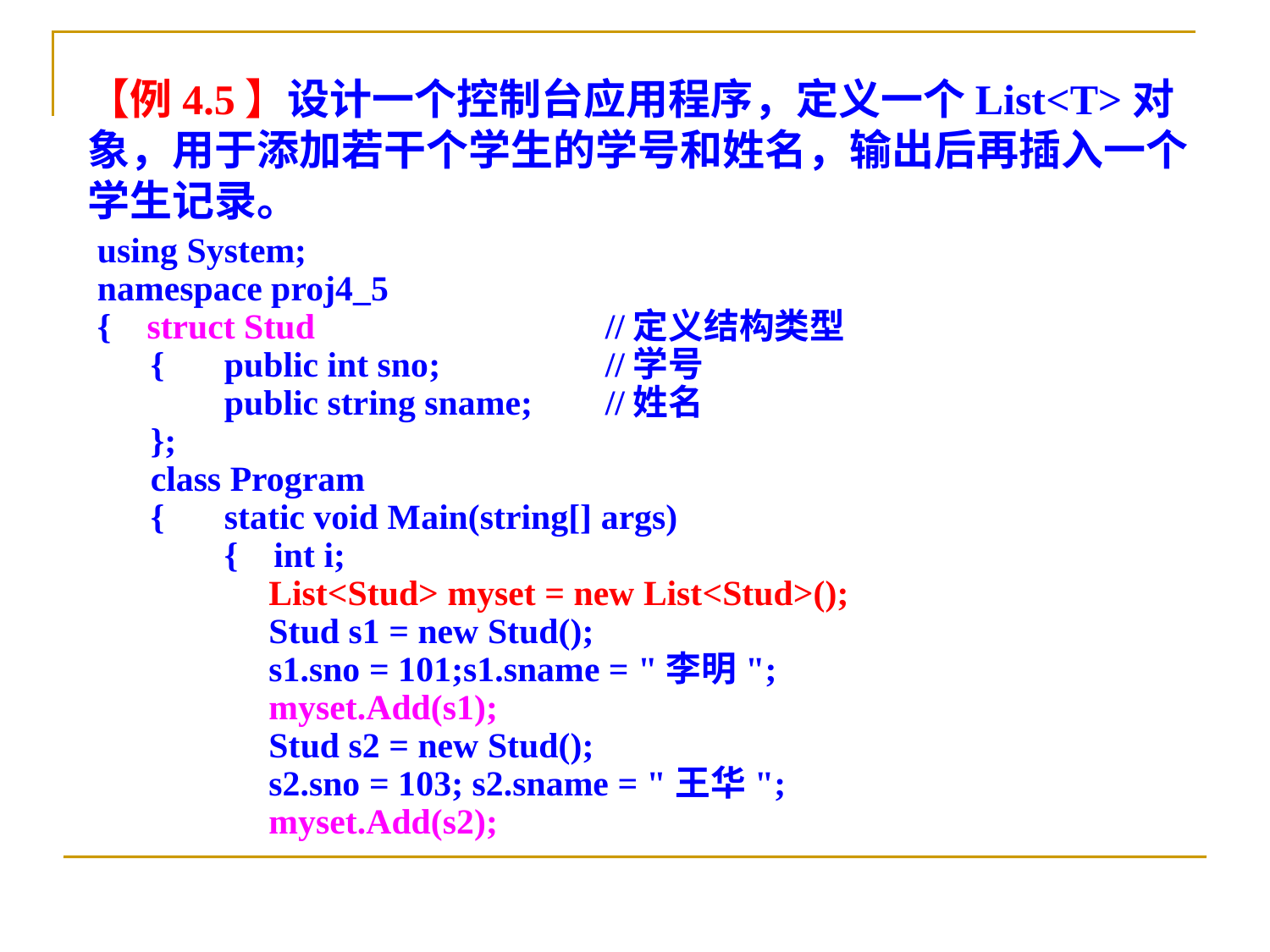

【例4.5】设计一个控制台应用程序，定义一个List<T>对象，用于添加若干个学生的学号和姓名，输出后再插入一个学生记录。
using System;
namespace proj4_5
{    struct Stud     		//定义结构类型
      {	public int sno;      	//学号
        	public string sname; 	//姓名
      };
      class Program
      {	static void Main(string[] args)
        	{    int i;
            	     List<Stud> myset = new List<Stud>();
            	     Stud s1 = new Stud();
            	     s1.sno = 101;s1.sname = "李明";
            	     myset.Add(s1);
 	     Stud s2 = new Stud();
            	     s2.sno = 103; s2.sname = "王华";
            	     myset.Add(s2);